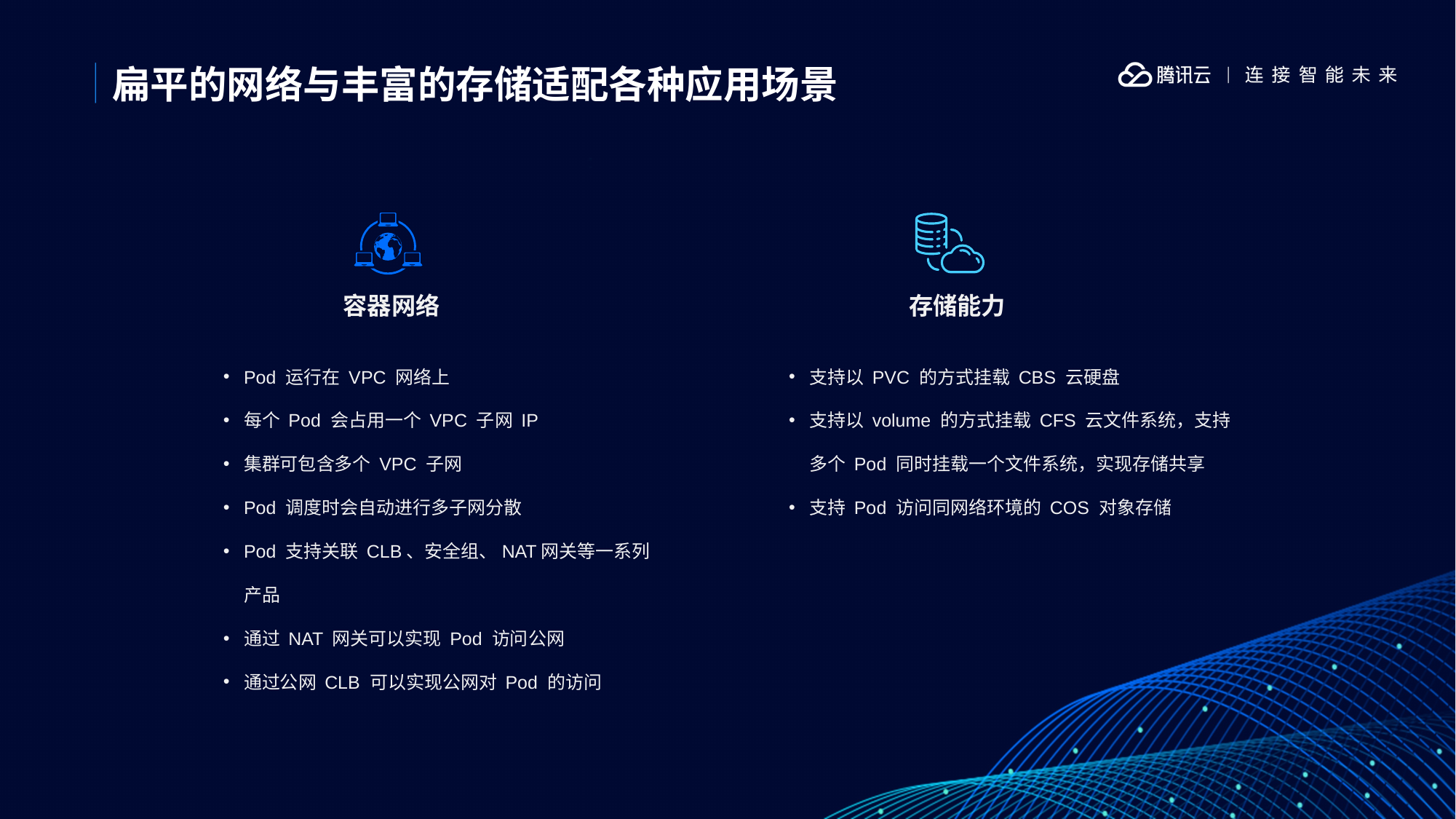

扁平的网络与丰富的存储适配各种应用场景

容器网络
存储能力
Pod 运行在 VPC 网络上
每个 Pod 会占用一个 VPC 子网 IP
集群可包含多个 VPC 子网
Pod 调度时会自动进行多子网分散
Pod 支持关联 CLB、安全组、NAT网关等一系列产品
通过 NAT 网关可以实现 Pod 访问公网
通过公网 CLB 可以实现公网对 Pod 的访问
支持以 PVC 的方式挂载 CBS 云硬盘
支持以 volume 的方式挂载 CFS 云文件系统，支持多个 Pod 同时挂载一个文件系统，实现存储共享
支持 Pod 访问同网络环境的 COS 对象存储